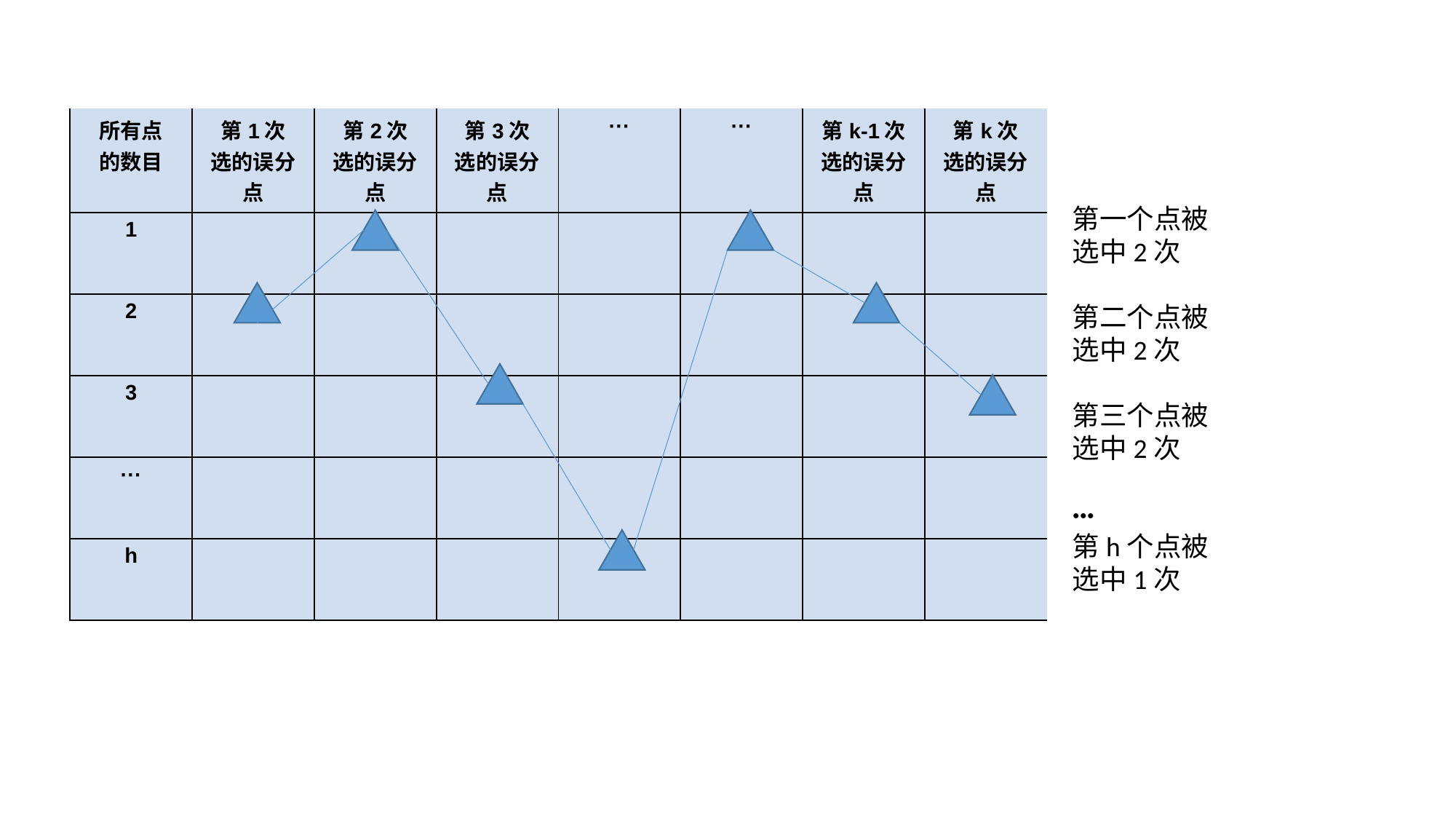

| 所有点 的数目 | 第1次 选的误分点 | 第2次 选的误分点 | 第3次 选的误分点 | ··· | ··· | 第k-1次 选的误分点 | 第k次 选的误分点 |
| --- | --- | --- | --- | --- | --- | --- | --- |
| 1 |  |  |  |  |  |  |  |
| 2 |  |  |  |  |  |  |  |
| 3 |  |  |  |  |  |  |  |
| ··· |  |  |  |  |  |  |  |
| h |  |  |  |  |  |  |  |
第一个点被选中2次

第二个点被选中2次

第三个点被选中2次

···
第h个点被选中1次